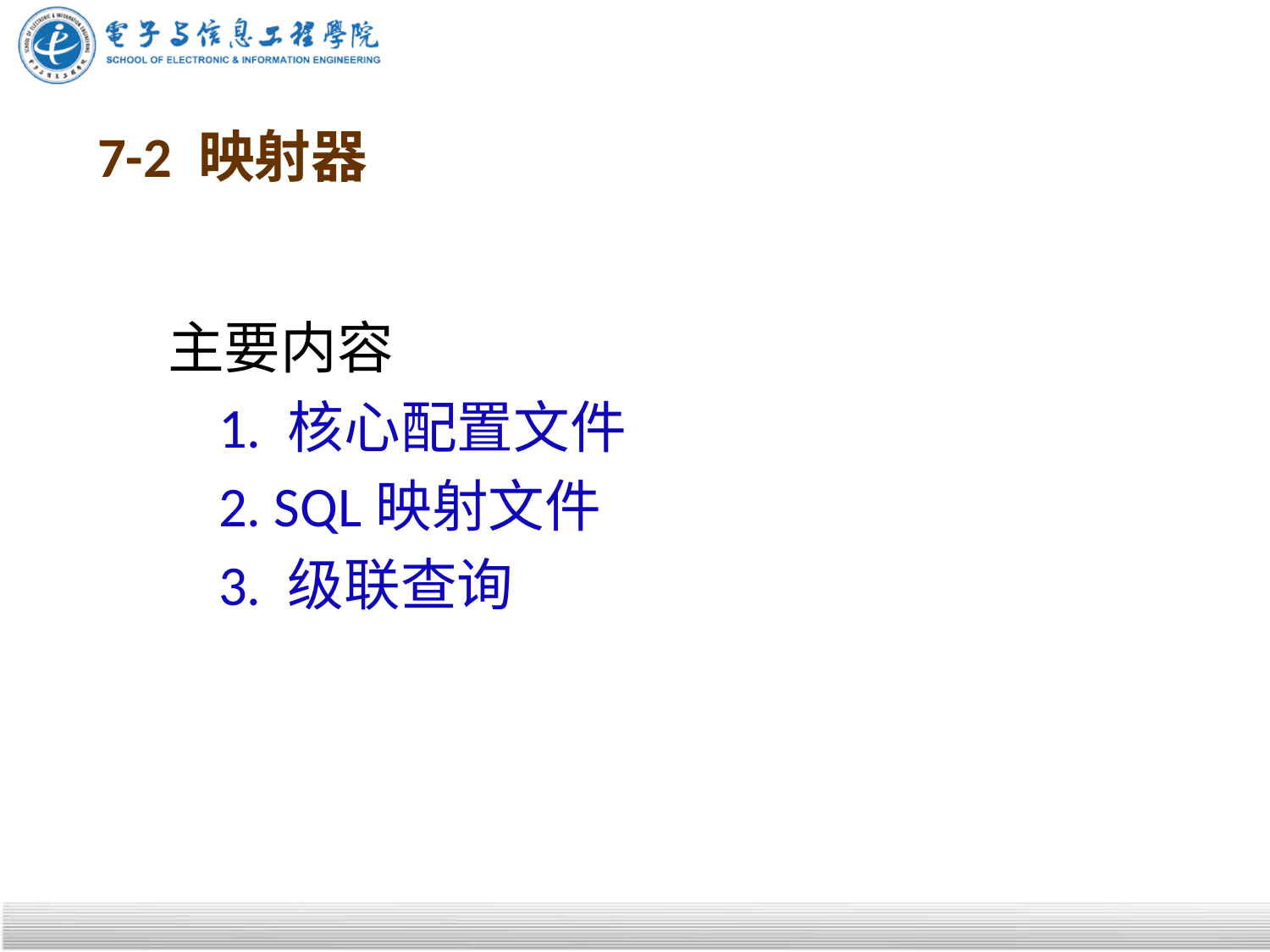

# 7-2 映射器
主要内容
    1. 核心配置文件
    2. SQL映射文件
    3. 级联查询